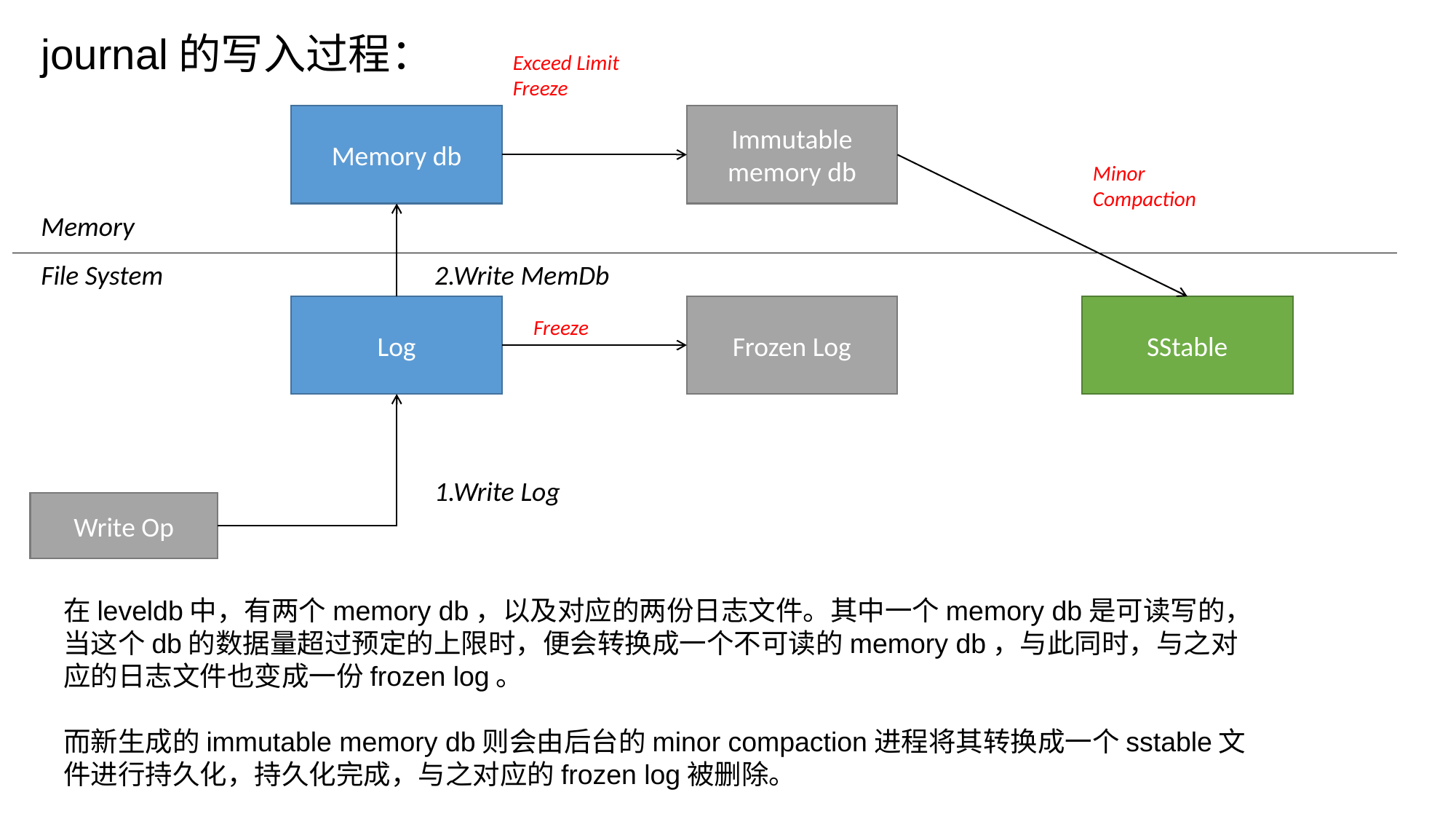

journal的写入过程：
Exceed Limit
Freeze
Memory db
Immutable
memory db
Minor
Compaction
Memory
2.Write MemDb
File System
Log
Frozen Log
SStable
Freeze
1.Write Log
Write Op
在leveldb中，有两个memory db，以及对应的两份日志文件。其中一个memory db是可读写的，当这个db的数据量超过预定的上限时，便会转换成一个不可读的memory db，与此同时，与之对应的日志文件也变成一份frozen log。

而新生成的immutable memory db则会由后台的minor compaction进程将其转换成一个sstable文件进行持久化，持久化完成，与之对应的frozen log被删除。